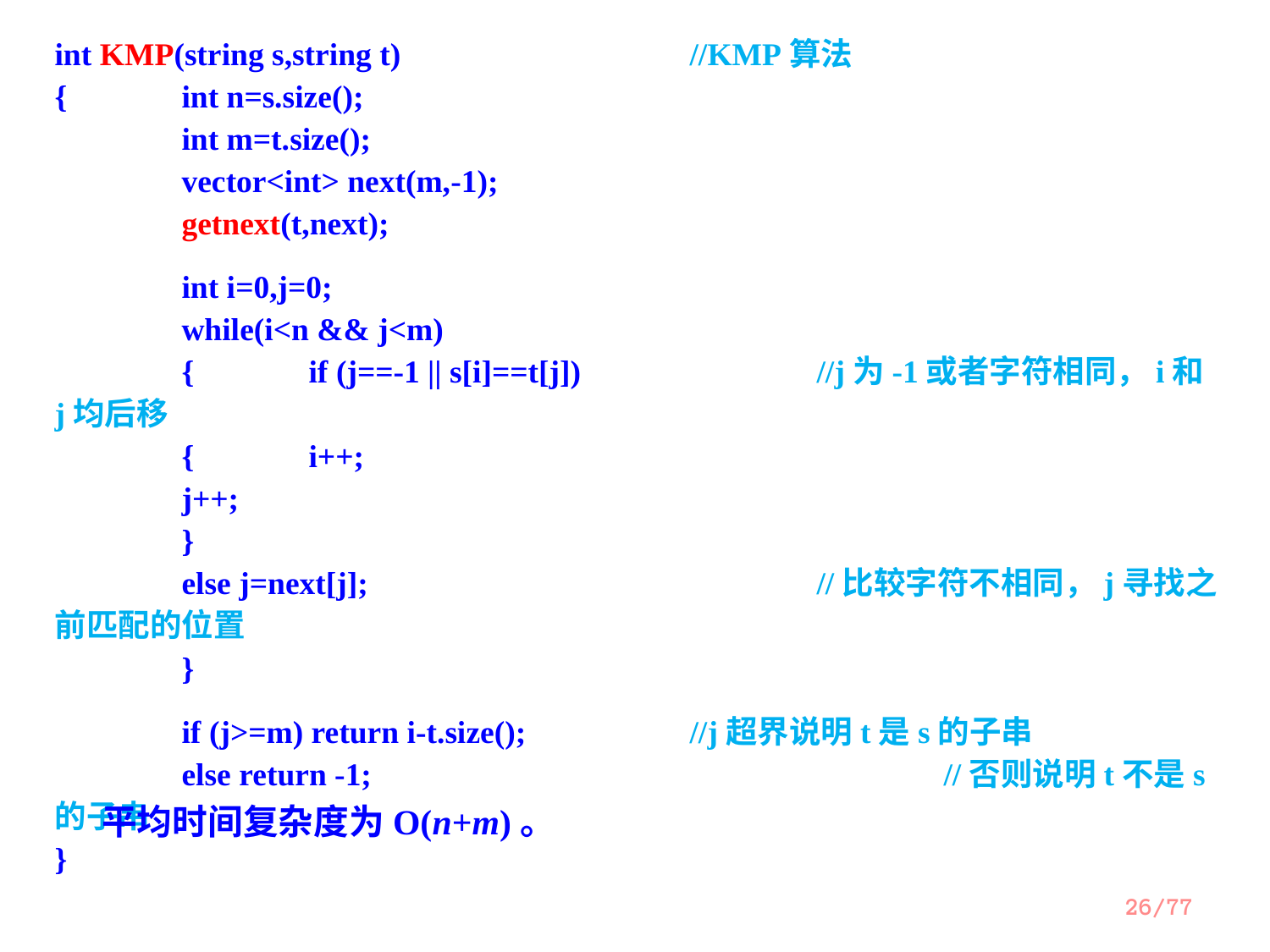

int KMP(string s,string t)			//KMP算法
{   	int n=s.size();
    	int m=t.size();
    	vector<int> next(m,-1);
    	getnext(t,next);
    	int i=0,j=0;
    	while(i<n && j<m)
    	{	if (j==-1 || s[i]==t[j])		//j为-1或者字符相同，i和j均后移
         	{	i++;
              	j++;
         	}
         	else j=next[j];				//比较字符不相同，j寻找之前匹配的位置
    	}
    	if (j>=m) return i-t.size();		//j超界说明t是s的子串
    	else return -1; 					//否则说明t不是s的子串
}
平均时间复杂度为O(n+m)。
26/77